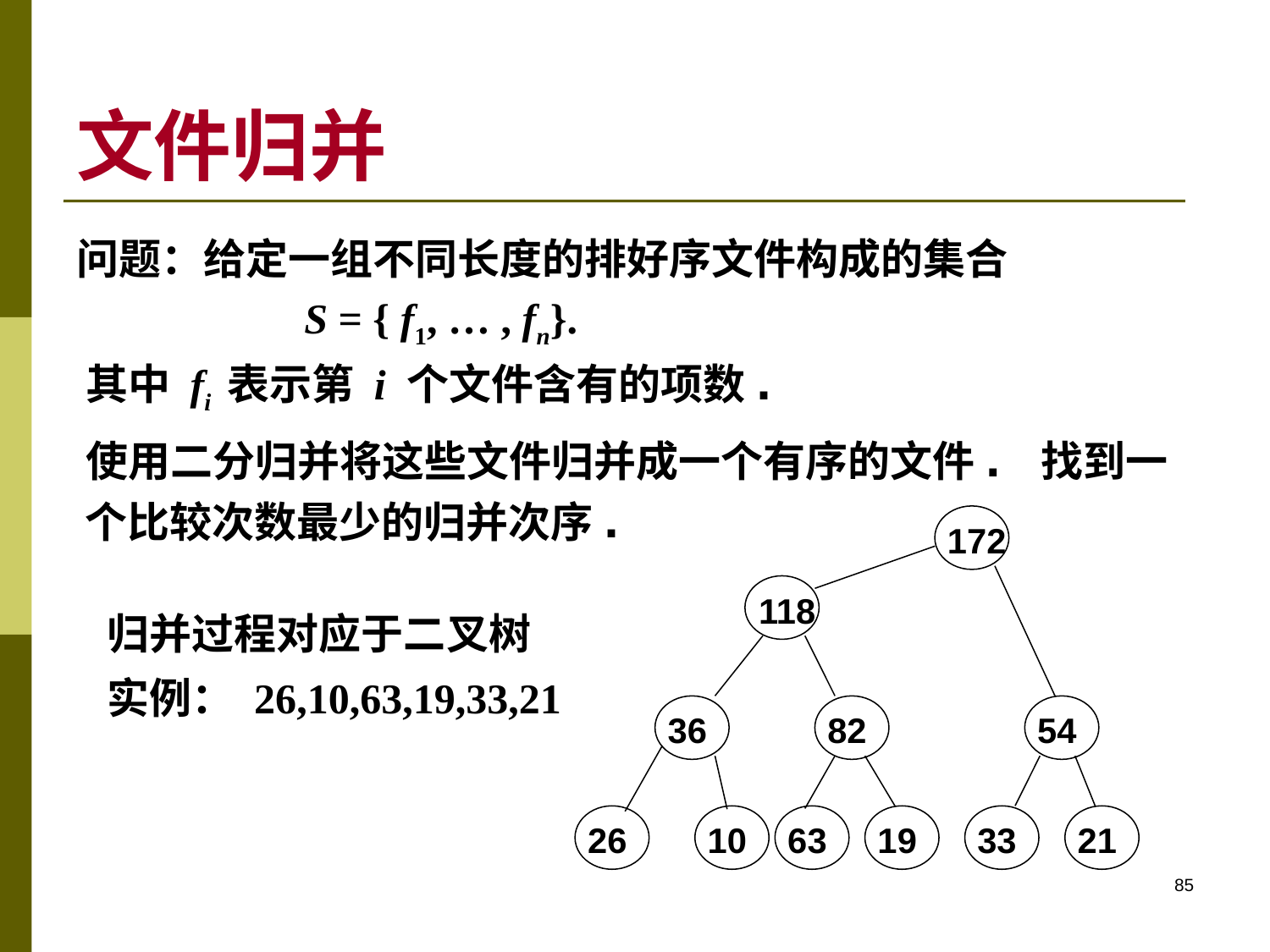

# 文件归并
   问题：给定一组不同长度的排好序文件构成的集合
                  S = { f1, … , fn}.
    其中 fi 表示第 i 个文件含有的项数.
    使用二分归并将这些文件归并成一个有序的文件.  找到一个比较次数最少的归并次序.

172

118

归并过程对应于二叉树
实例： 26,10,63,19,33,21

36

82

54

26

10

63

19

33

21
85